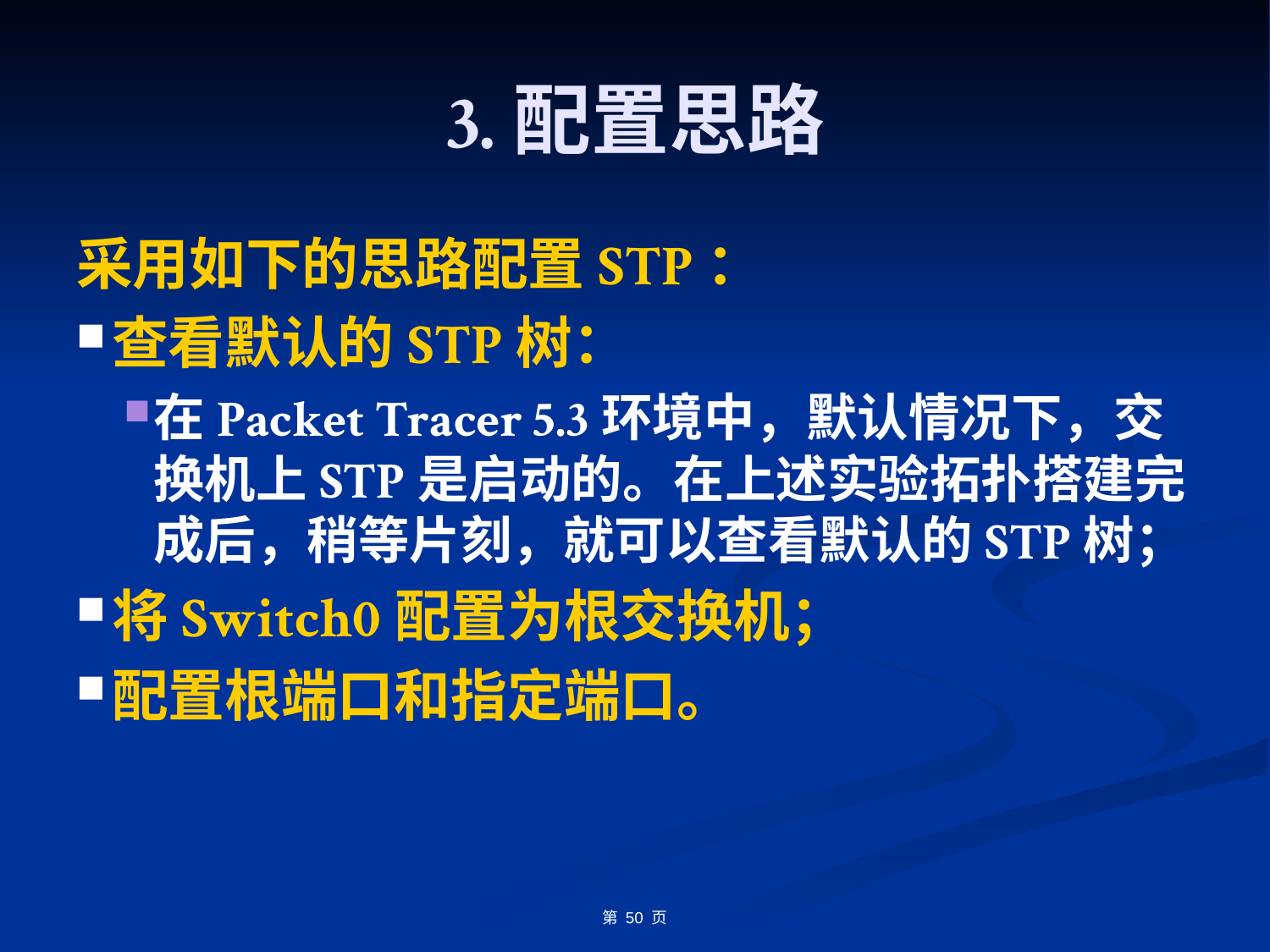

# 3.配置思路
采用如下的思路配置STP：
查看默认的STP树：
在Packet Tracer 5.3环境中，默认情况下，交换机上STP是启动的。在上述实验拓扑搭建完成后，稍等片刻，就可以查看默认的STP树；
将Switch0配置为根交换机；
配置根端口和指定端口。
第 50 页